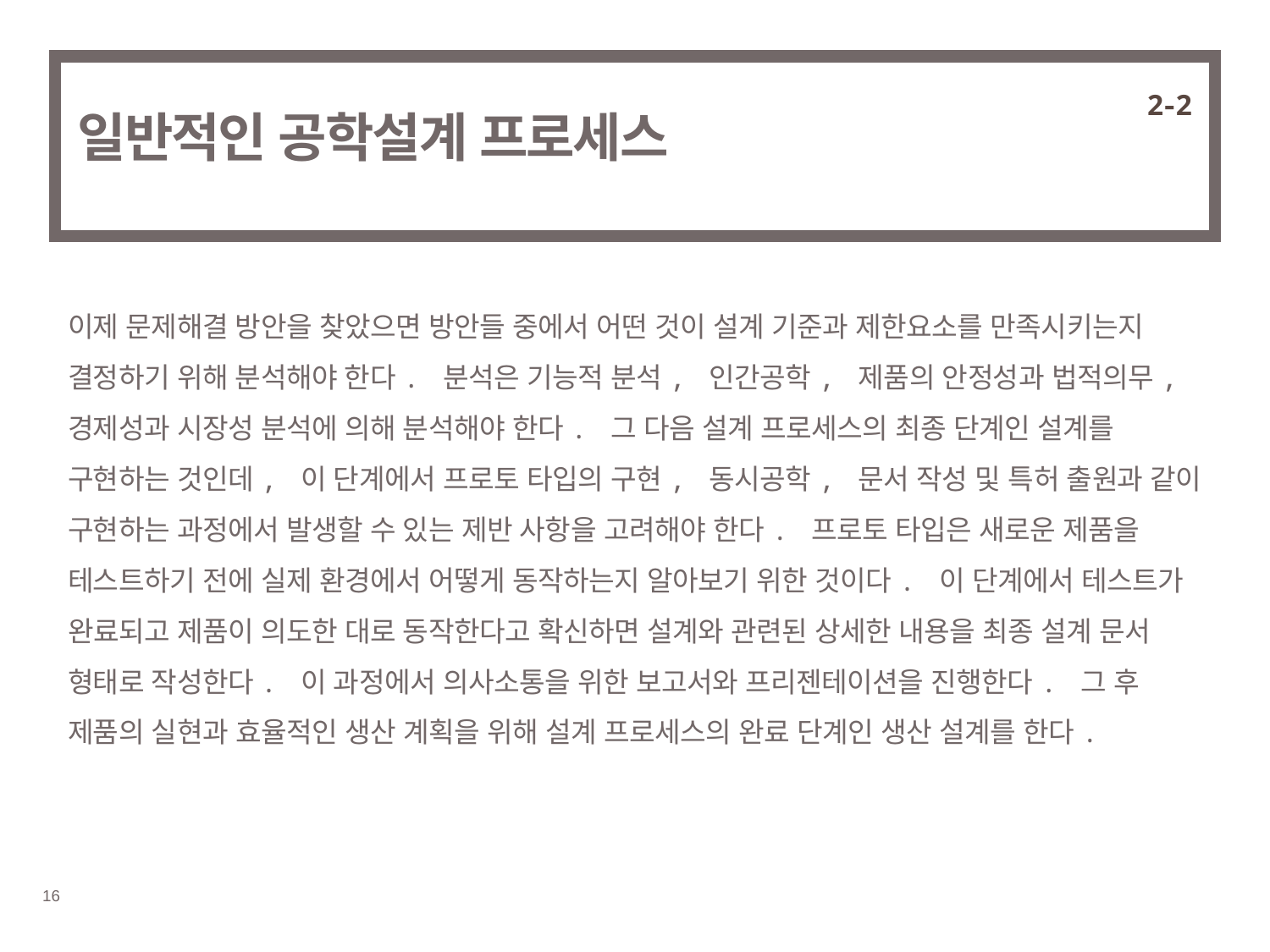

2-2

# 일반적인 공학설계 프로세스
이제 문제해결 방안을 찾았으면 방안들 중에서 어떤 것이 설계 기준과 제한요소를 만족시키는지 결정하기 위해 분석해야 한다. 분석은 기능적 분석, 인간공학, 제품의 안정성과 법적의무, 경제성과 시장성 분석에 의해 분석해야 한다. 그 다음 설계 프로세스의 최종 단계인 설계를 구현하는 것인데, 이 단계에서 프로토 타입의 구현, 동시공학, 문서 작성 및 특허 출원과 같이 구현하는 과정에서 발생할 수 있는 제반 사항을 고려해야 한다. 프로토 타입은 새로운 제품을 테스트하기 전에 실제 환경에서 어떻게 동작하는지 알아보기 위한 것이다. 이 단계에서 테스트가 완료되고 제품이 의도한 대로 동작한다고 확신하면 설계와 관련된 상세한 내용을 최종 설계 문서 형태로 작성한다. 이 과정에서 의사소통을 위한 보고서와 프리젠테이션을 진행한다. 그 후 제품의 실현과 효율적인 생산 계획을 위해 설계 프로세스의 완료 단계인 생산 설계를 한다.